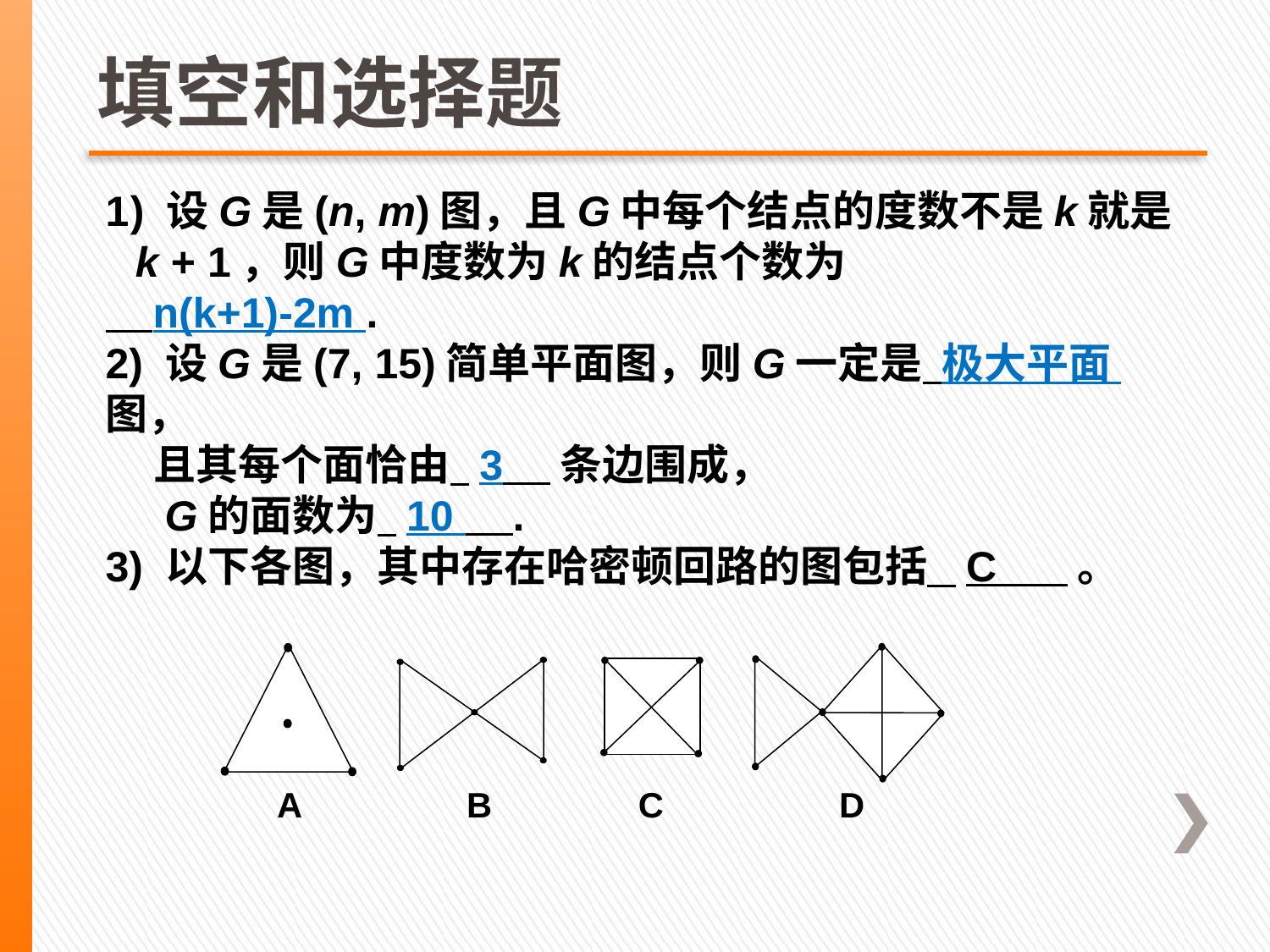

# 填空和选择题
 设G是(n, m)图，且G中每个结点的度数不是k就是k + 1，则G中度数为k的结点个数为
    n(k+1)-2m .
2) 设G是(7, 15)简单平面图，则G一定是  极大平面  图，
    且其每个面恰由  3    条边围成，
     G的面数为  10     .
3) 以下各图，其中存在哈密顿回路的图包括   C      。

    A                 B               C                  D